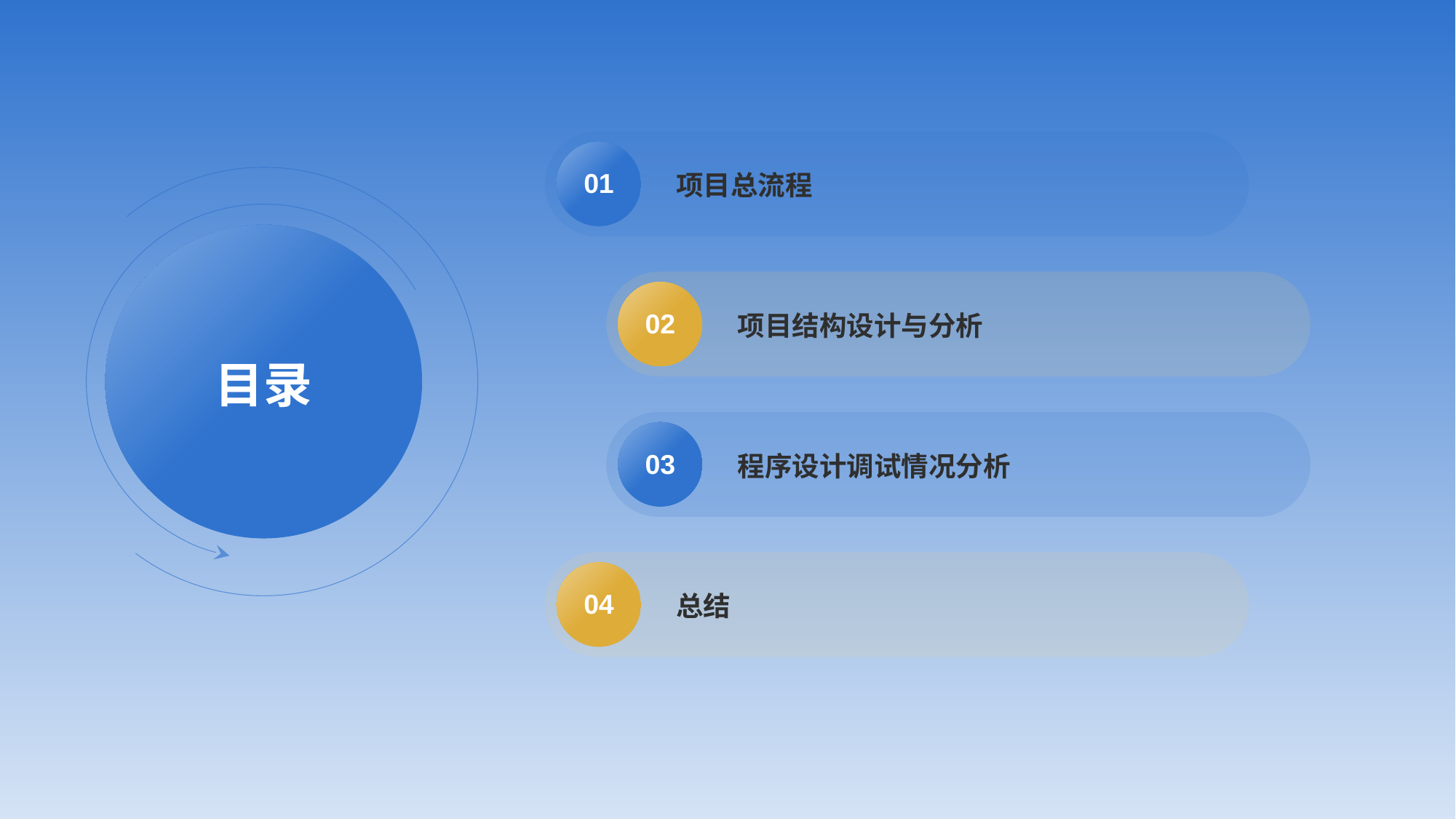

项目总流程
01
项目结构设计与分析
02
程序设计调试情况分析
03
总结
04

目录